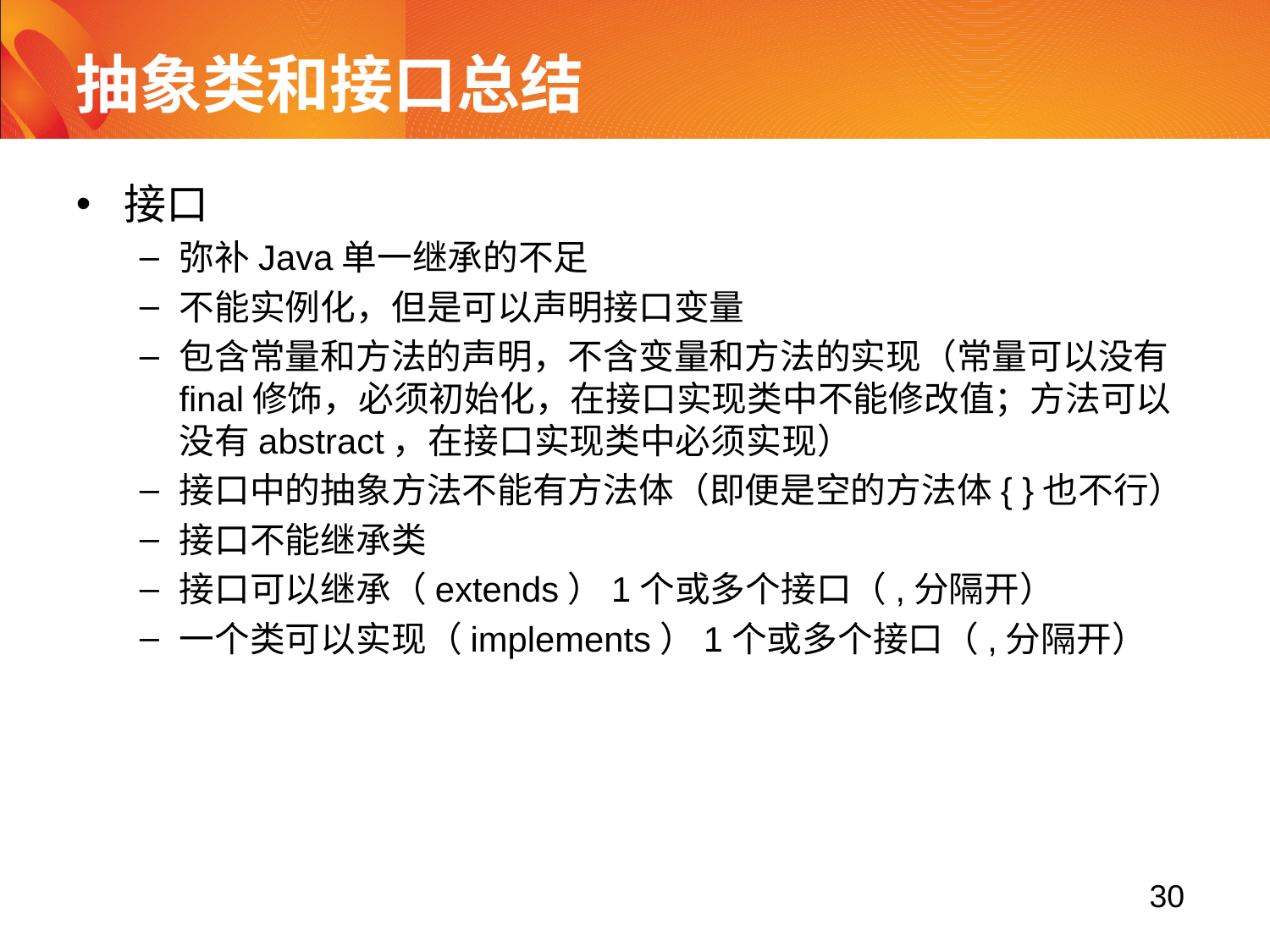

# 抽象类和接口总结
接口
弥补Java单一继承的不足
不能实例化，但是可以声明接口变量
包含常量和方法的声明，不含变量和方法的实现（常量可以没有final修饰，必须初始化，在接口实现类中不能修改值；方法可以没有abstract，在接口实现类中必须实现）
接口中的抽象方法不能有方法体（即便是空的方法体{ }也不行）
接口不能继承类
接口可以继承（extends）1个或多个接口（,分隔开）
一个类可以实现（implements）1个或多个接口（,分隔开）